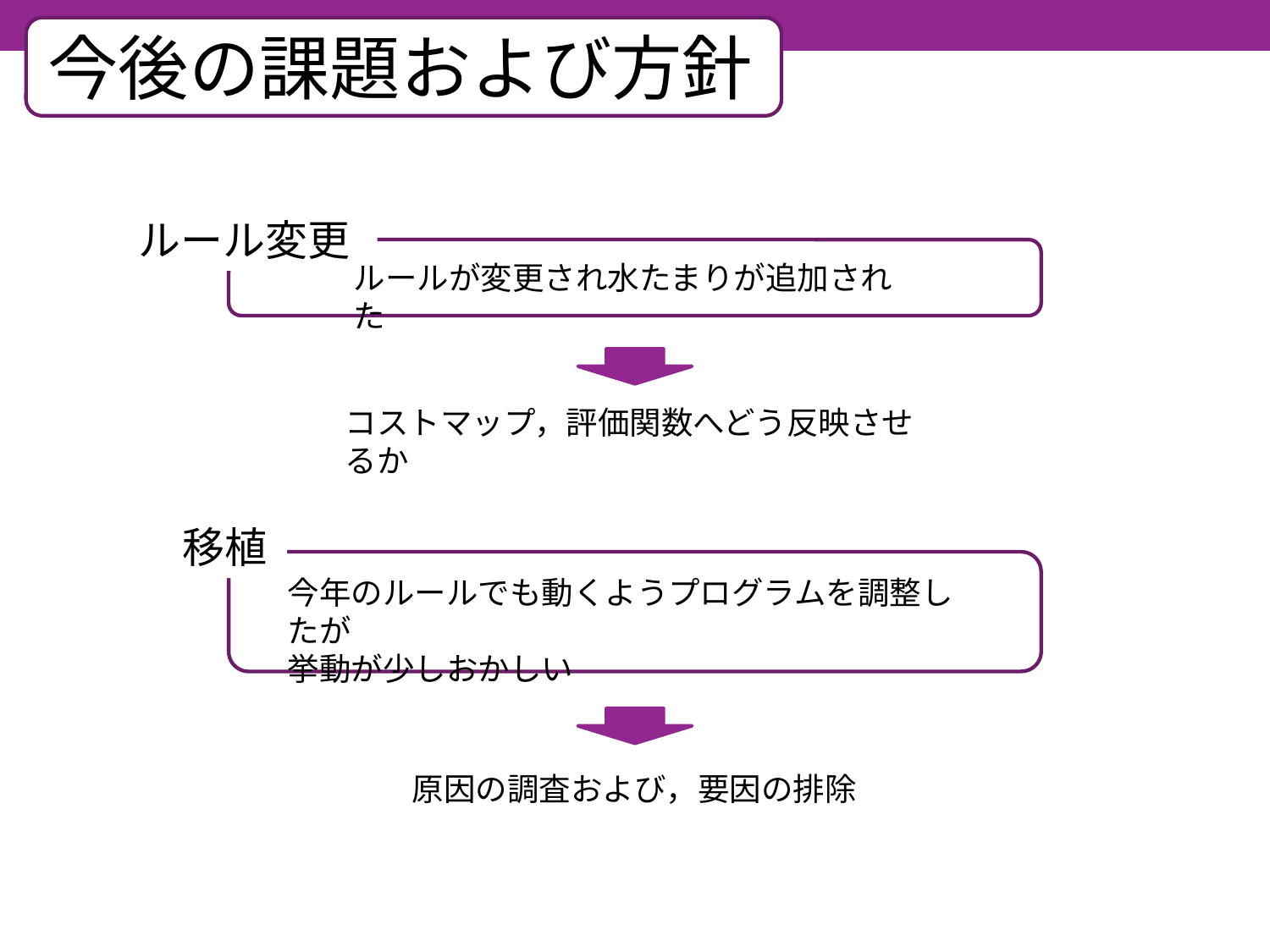

今後の課題および方針
ルール変更

ルールが変更され水たまりが追加された

コストマップ，評価関数へどう反映させるか
移植

今年のルールでも動くようプログラムを調整したが
挙動が少しおかしい

原因の調査および，要因の排除